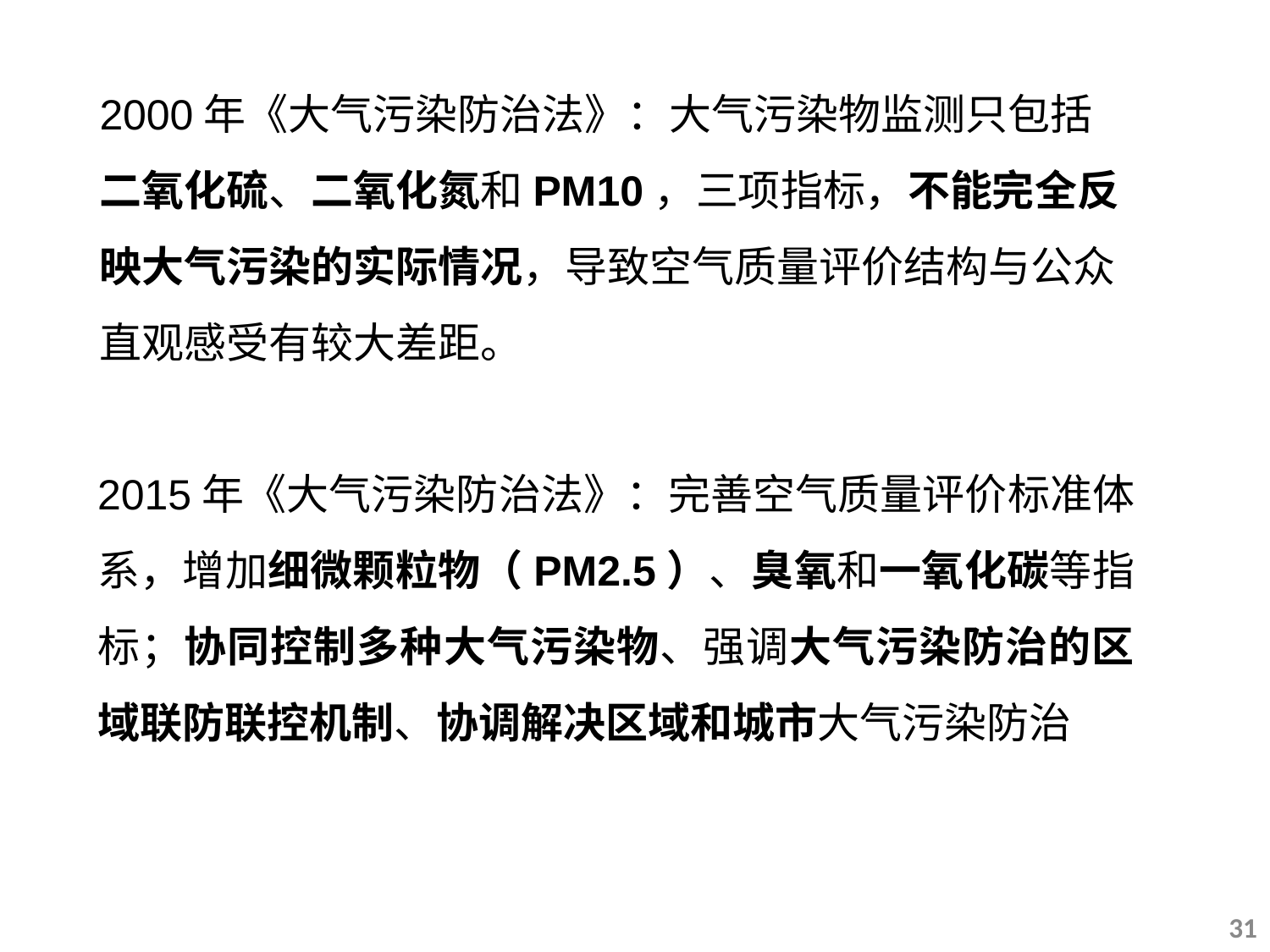

2000年《大气污染防治法》：大气污染物监测只包括二氧化硫、二氧化氮和PM10，三项指标，不能完全反映大气污染的实际情况，导致空气质量评价结构与公众直观感受有较大差距。
2015年《大气污染防治法》：完善空气质量评价标准体系，增加细微颗粒物（PM2.5）、臭氧和一氧化碳等指标；协同控制多种大气污染物、强调大气污染防治的区域联防联控机制、协调解决区域和城市大气污染防治
31